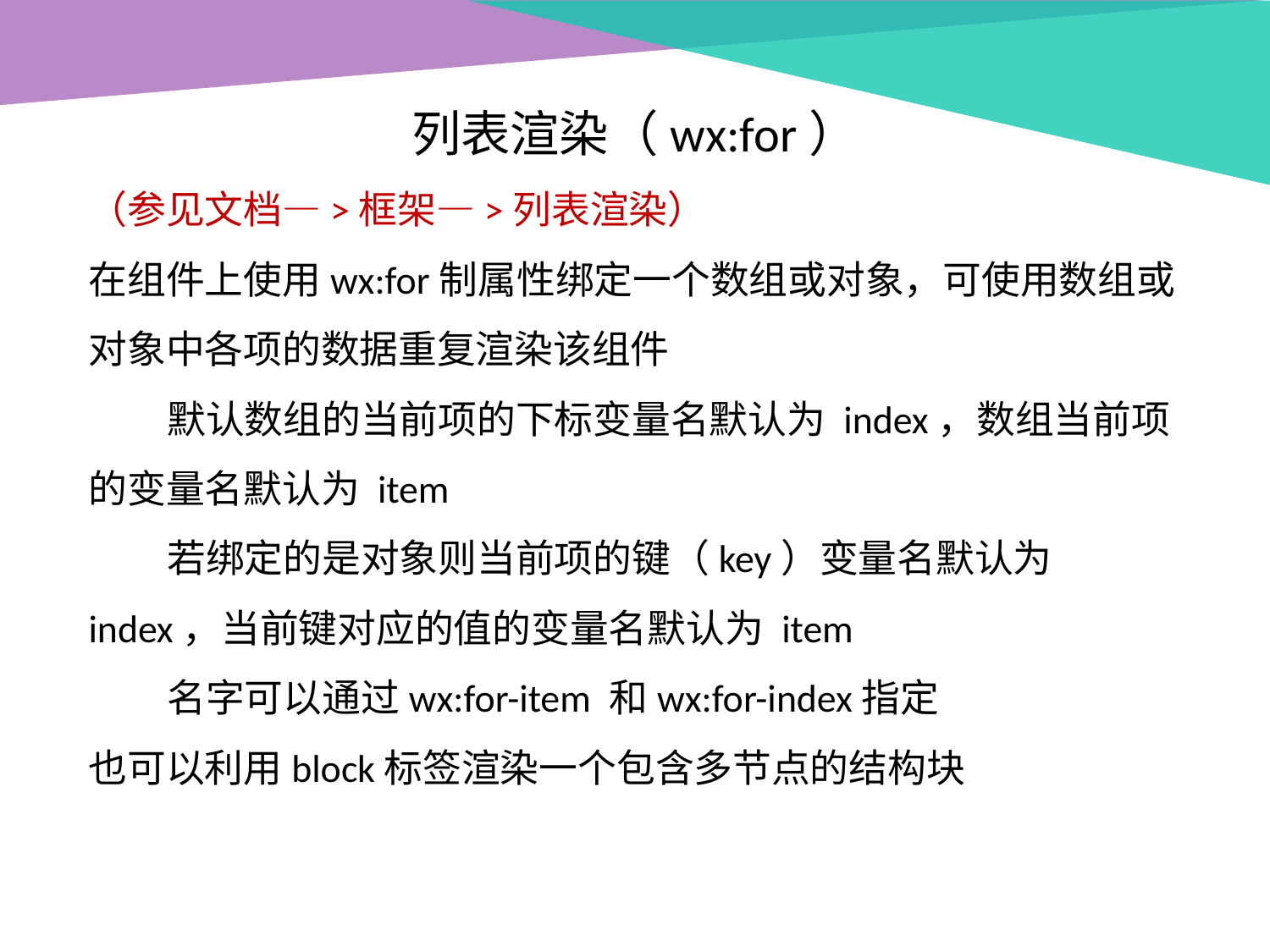

列表渲染（wx:for）
（参见文档—>框架—>列表渲染）
在组件上使用wx:for制属性绑定一个数组或对象，可使用数组或对象中各项的数据重复渲染该组件
        默认数组的当前项的下标变量名默认为 index，数组当前项的变量名默认为 item
        若绑定的是对象则当前项的键（key）变量名默认为 index，当前键对应的值的变量名默认为 item
        名字可以通过wx:for-item 和wx:for-index指定
也可以利用block标签渲染一个包含多节点的结构块